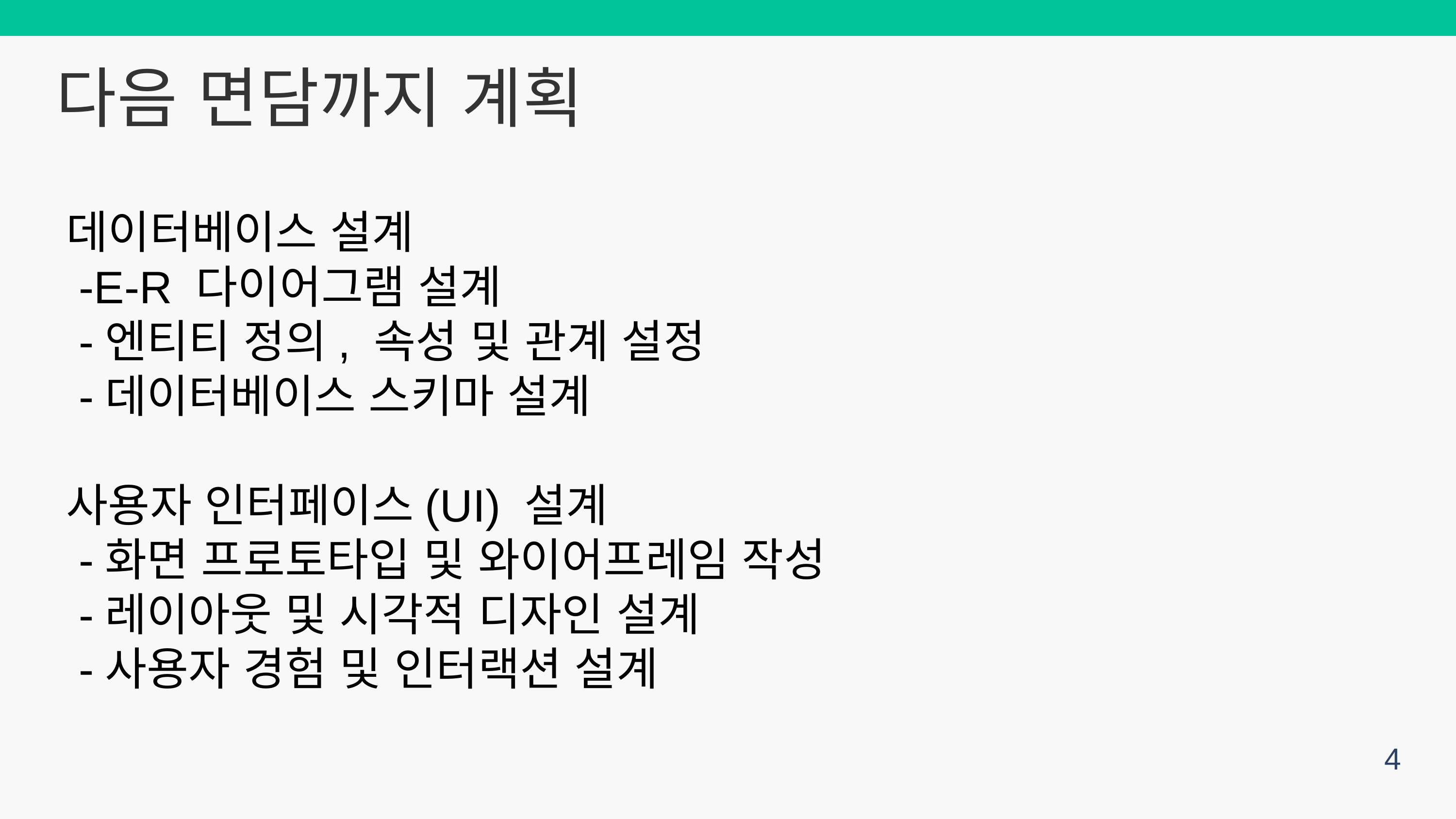

다음 면담까지 계획
데이터베이스 설계
 -E-R 다이어그램 설계
 -엔티티 정의, 속성 및 관계 설정
 -데이터베이스 스키마 설계

사용자 인터페이스(UI) 설계
 -화면 프로토타입 및 와이어프레임 작성
 -레이아웃 및 시각적 디자인 설계
 -사용자 경험 및 인터랙션 설계
4